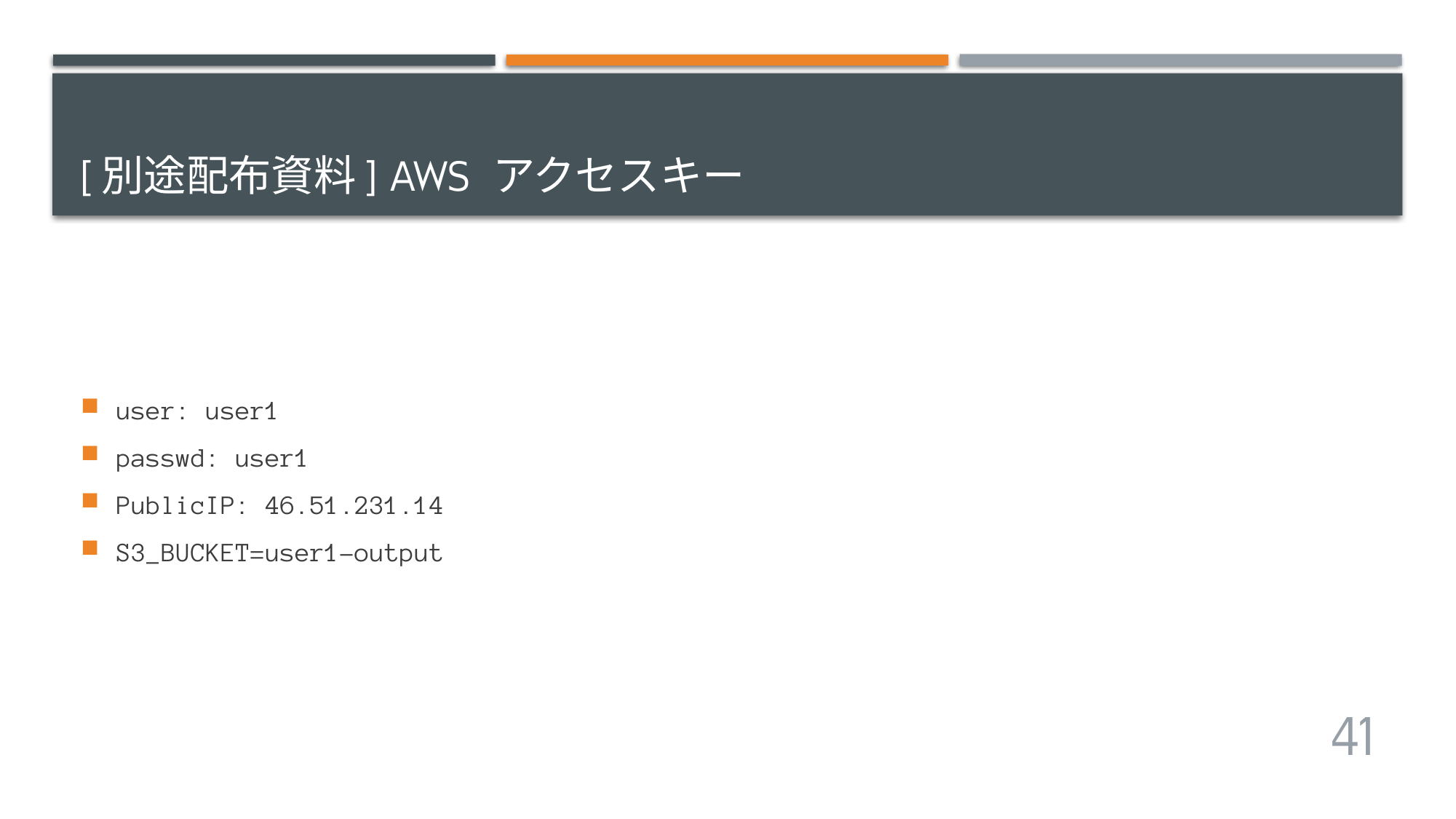

# [別途配布資料] AWS アクセスキー
user: user1
passwd: user1
PublicIP: 46.51.231.14
S3_BUCKET=user1-output
41